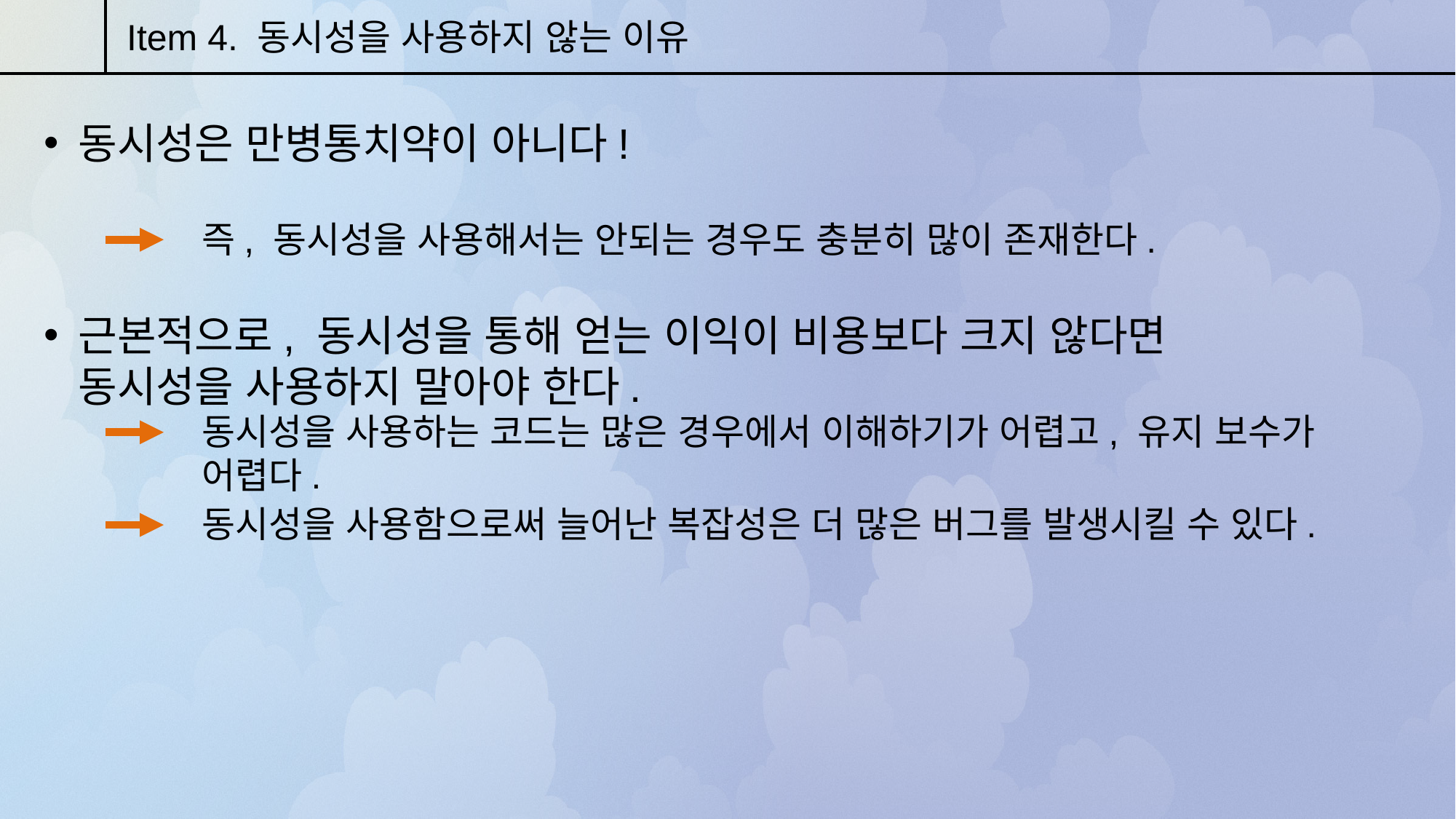

Item 4. 동시성을 사용하지 않는 이유
동시성은 만병통치약이 아니다!
즉, 동시성을 사용해서는 안되는 경우도 충분히 많이 존재한다.
근본적으로, 동시성을 통해 얻는 이익이 비용보다 크지 않다면 동시성을 사용하지 말아야 한다.
동시성을 사용하는 코드는 많은 경우에서 이해하기가 어렵고, 유지 보수가 어렵다.
동시성을 사용함으로써 늘어난 복잡성은 더 많은 버그를 발생시킬 수 있다.